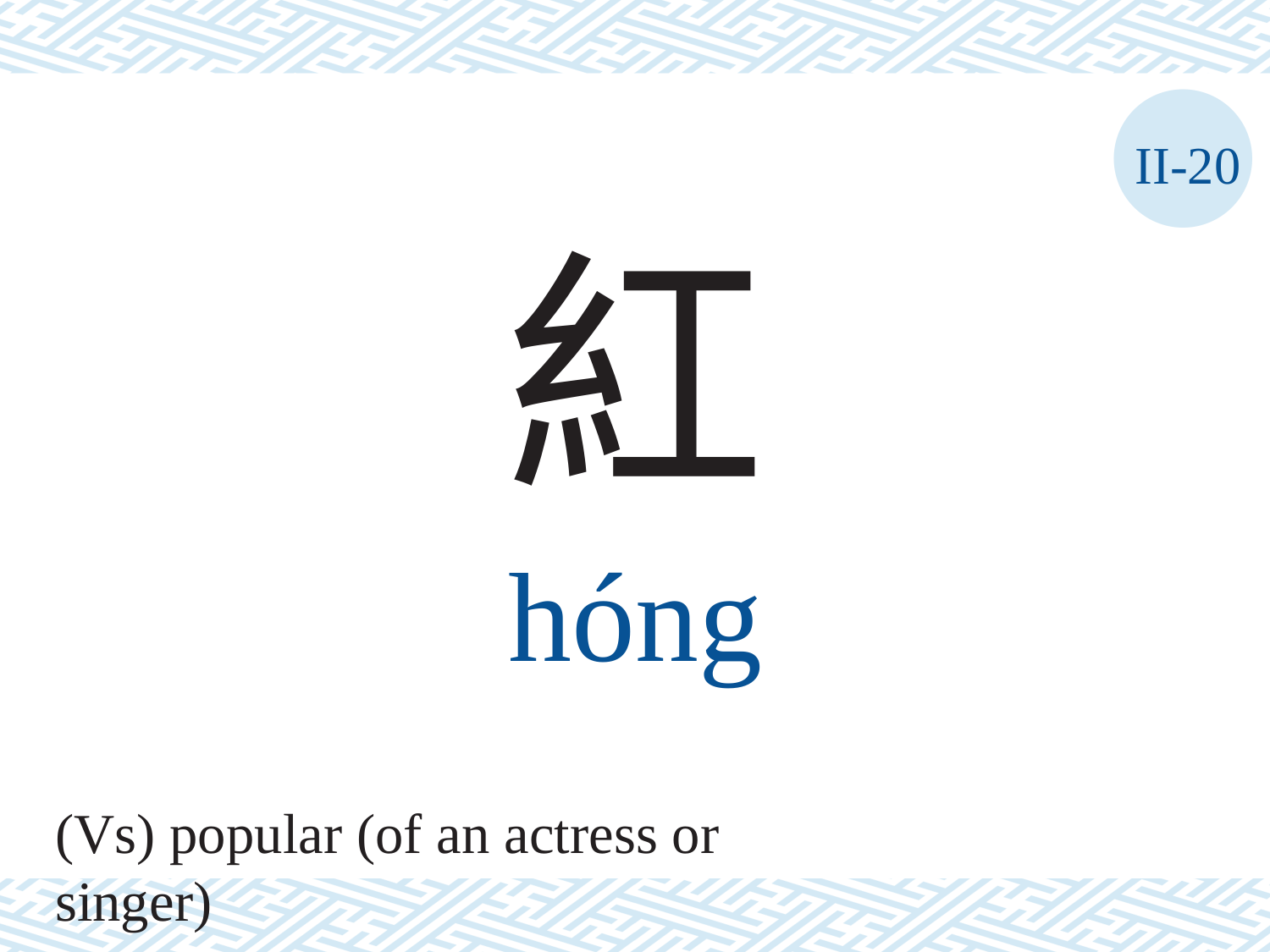

II-20
紅
hóng
(Vs) popular (of an actress or singer)